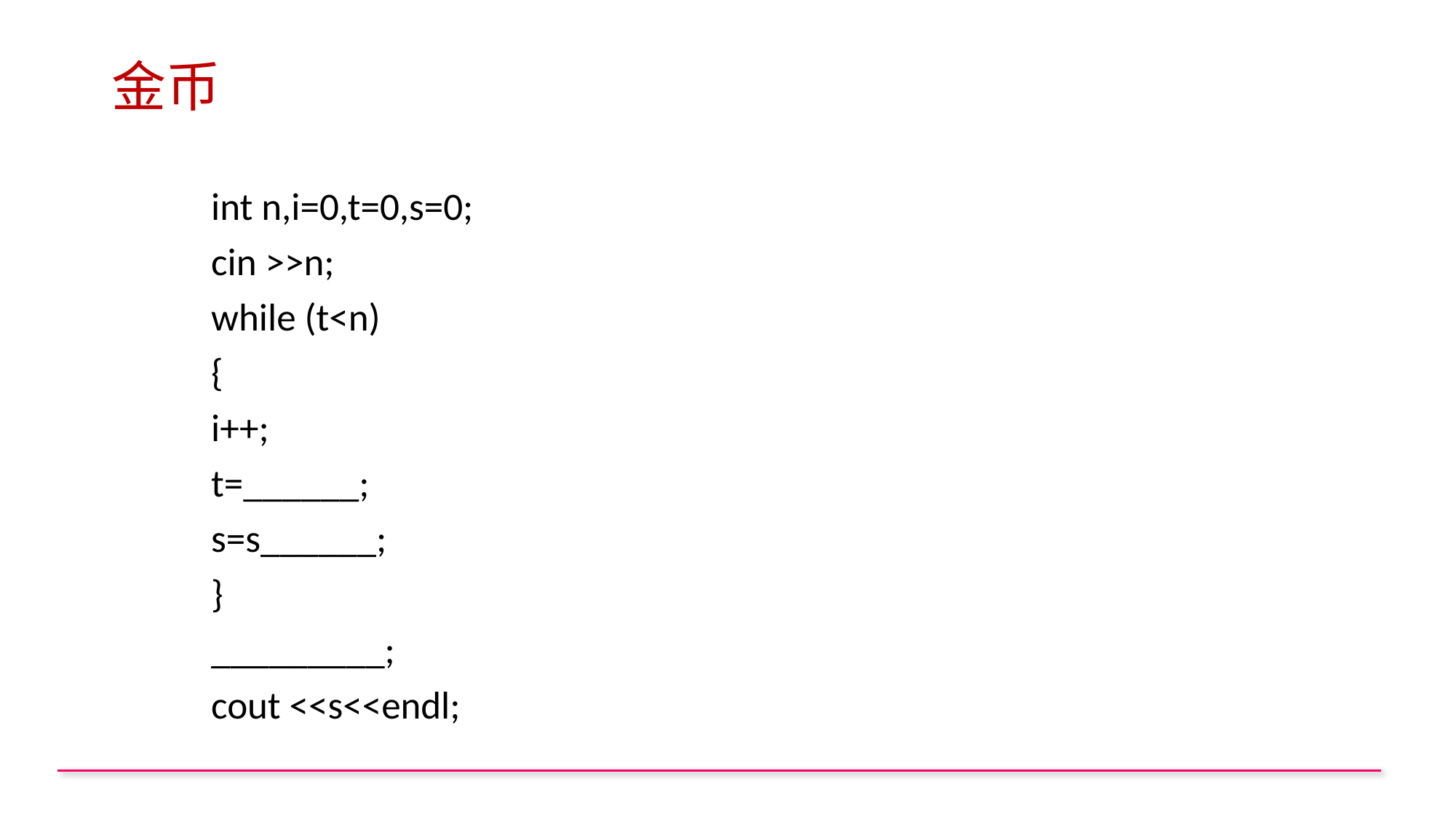

# 金币
	int n,i=0,t=0,s=0;
	cin >>n;
	while (t<n)
	{
		i++;
		t=______;
		s=s______;
	}
	_________;
	cout <<s<<endl;